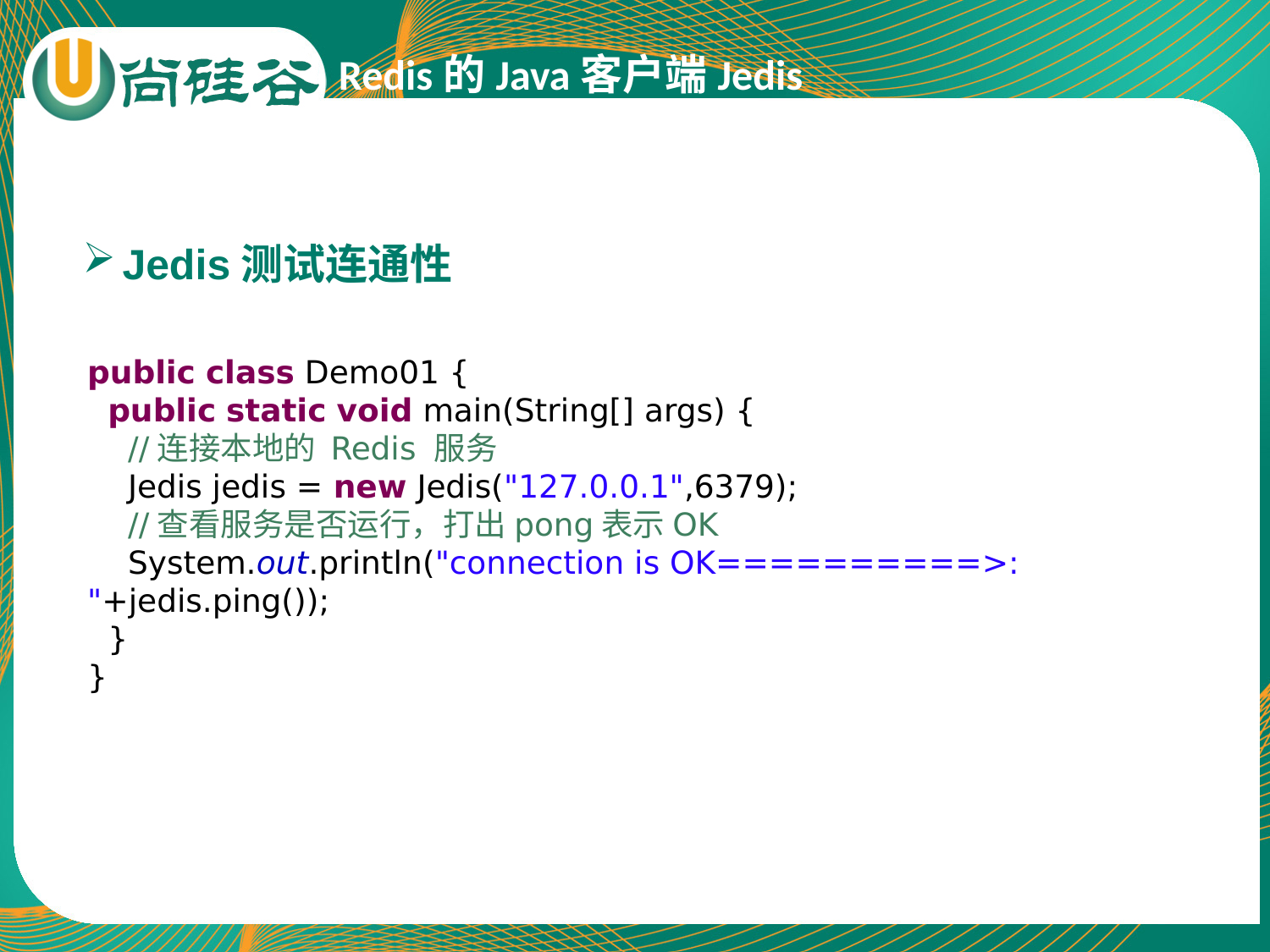

Redis的Java客户端Jedis
Jedis测试连通性
public class Demo01 {
  public static void main(String[] args) {
    //连接本地的 Redis 服务
    Jedis jedis = new Jedis("127.0.0.1",6379);
    //查看服务是否运行，打出pong表示OK
    System.out.println("connection is OK==========>: "+jedis.ping());
  }
}